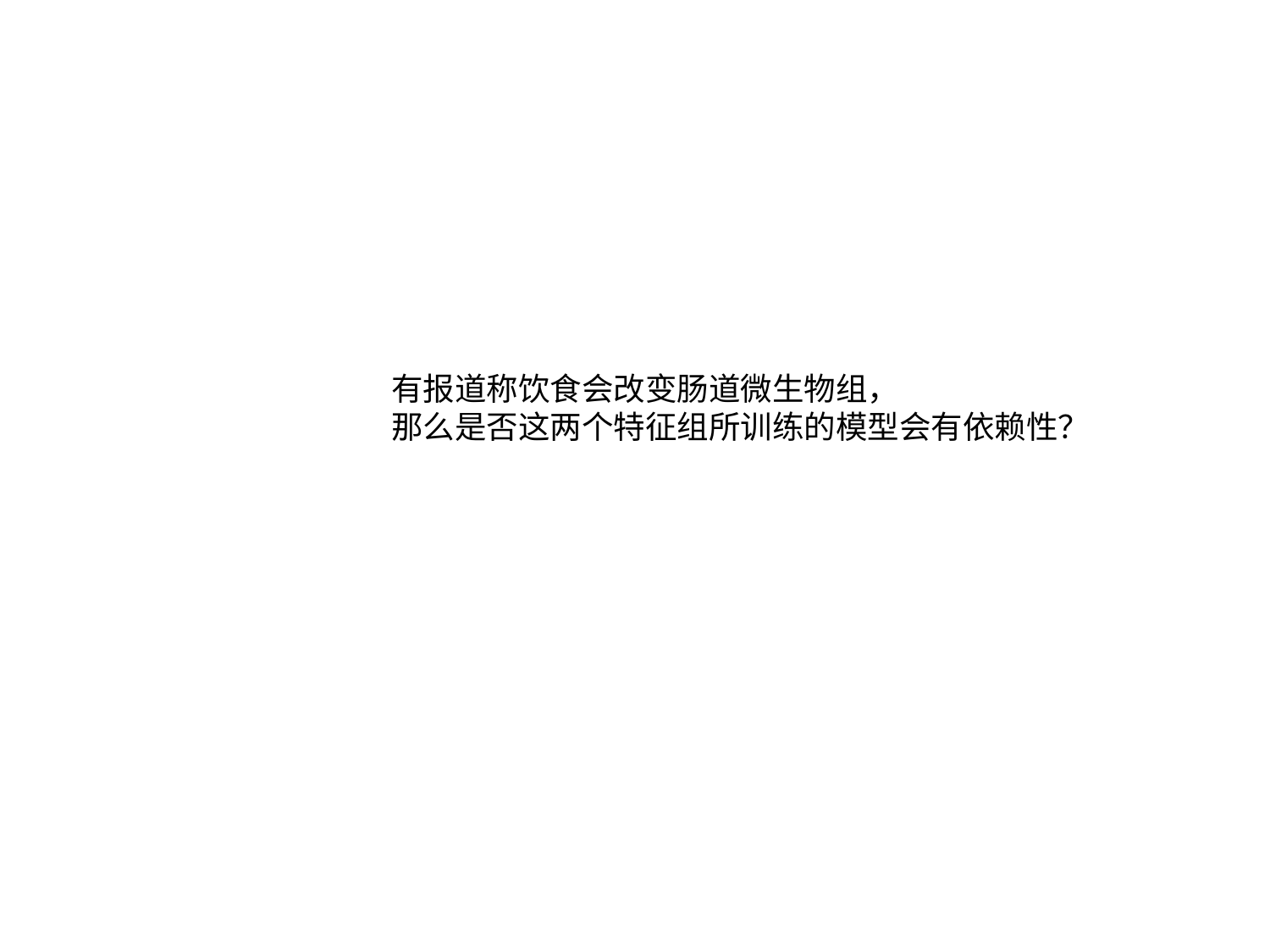

有报道称饮食会改变肠道微生物组，
那么是否这两个特征组所训练的模型会有依赖性？